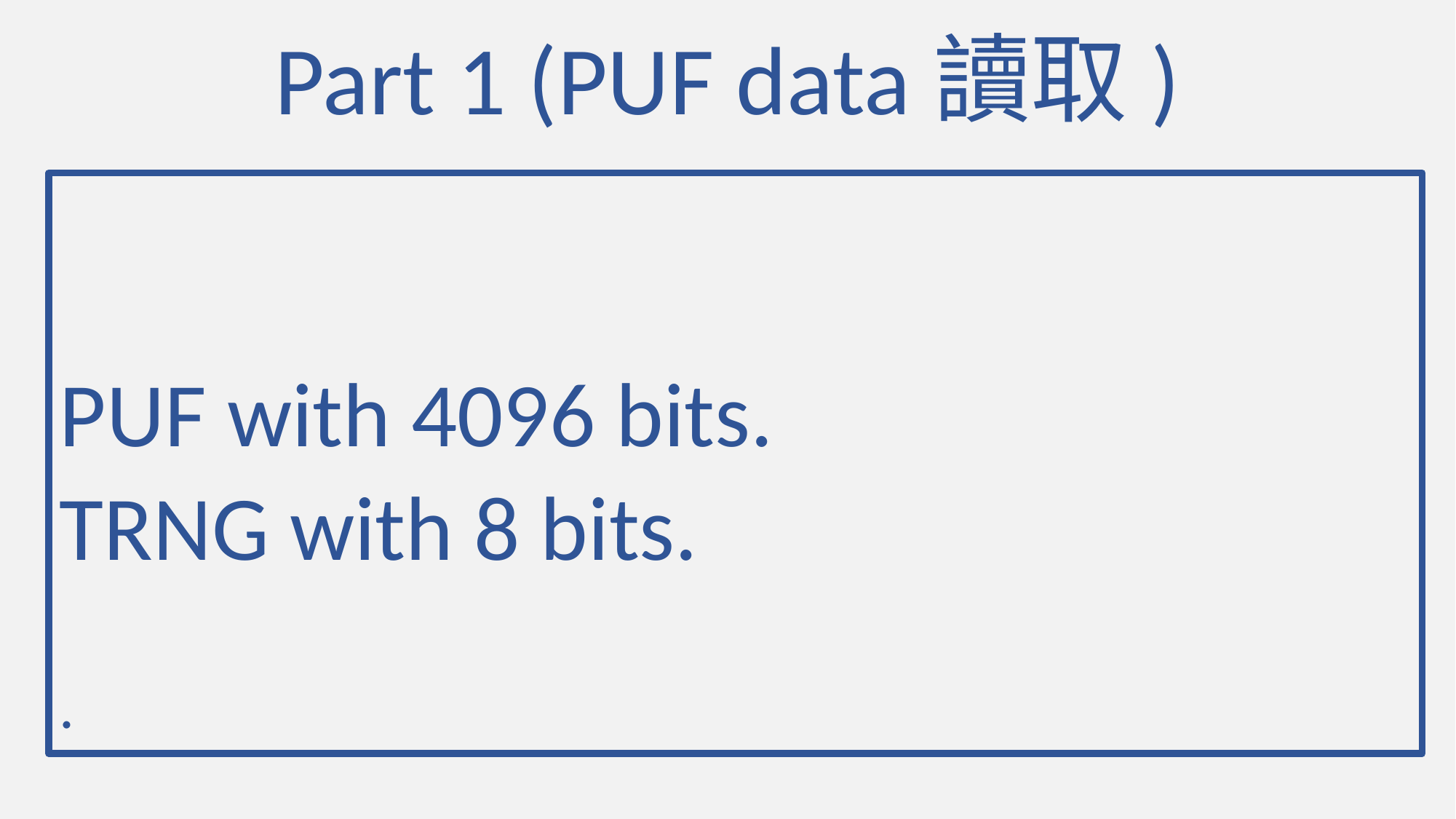

# Part 1 (PUF data讀取)

PUF with 4096 bits.
TRNG with 8 bits.

.